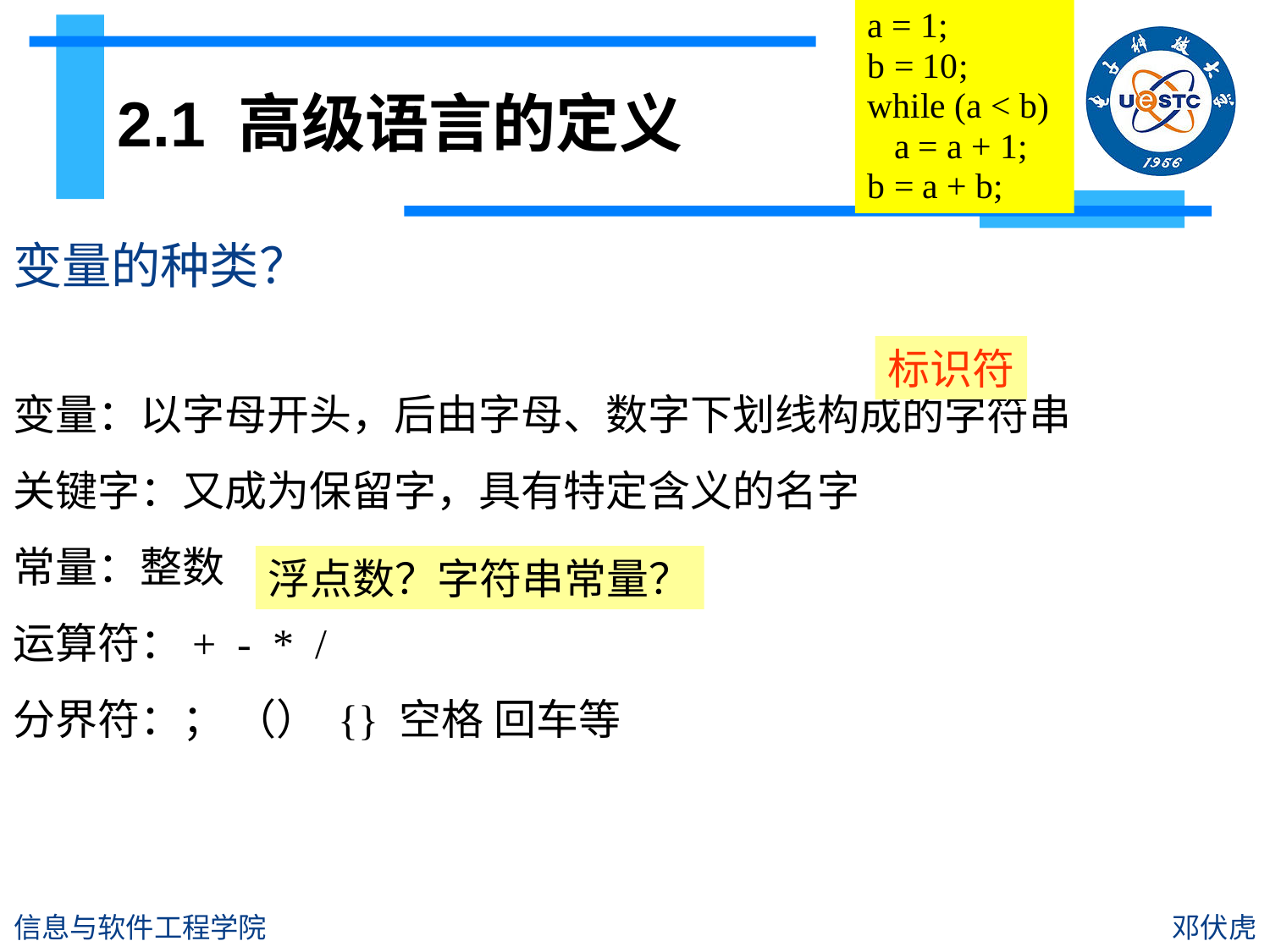

a = 1;
b = 10;
while (a < b)
   a = a + 1;
b = a + b;
# 2.1 高级语言的定义
变量的种类？

变量：以字母开头，后由字母、数字下划线构成的字符串
关键字：又成为保留字，具有特定含义的名字
常量：整数
运算符：+  -  *  /
分界符：； （） {} 空格 回车等
标识符
浮点数？字符串常量？
6
信息与软件工程学院
邓伏虎